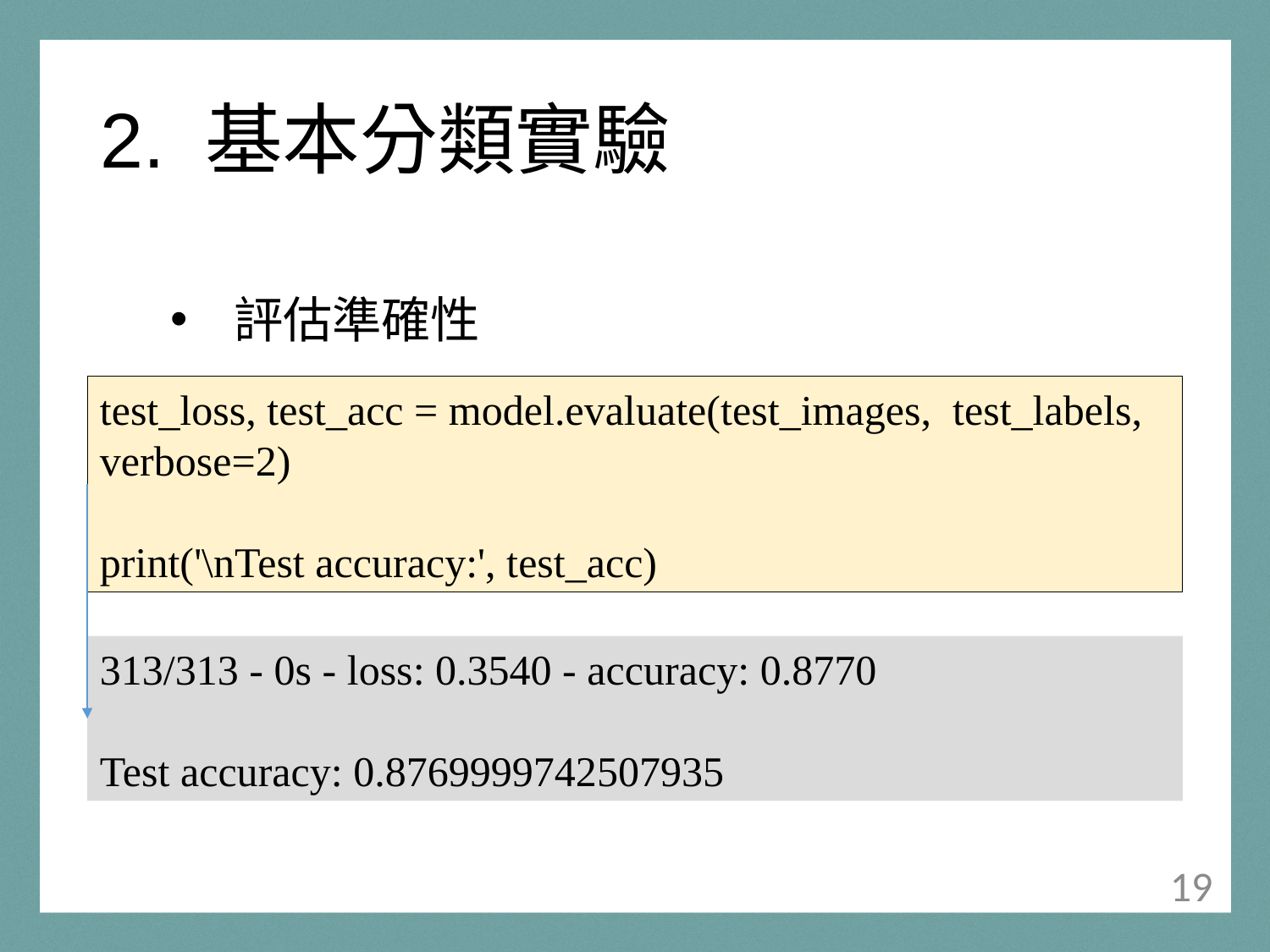

# 2. 基本分類實驗
評估準確性
test_loss, test_acc = model.evaluate(test_images,  test_labels, verbose=2)

print('\nTest accuracy:', test_acc)
313/313 - 0s - loss: 0.3540 - accuracy: 0.8770

Test accuracy: 0.8769999742507935
19